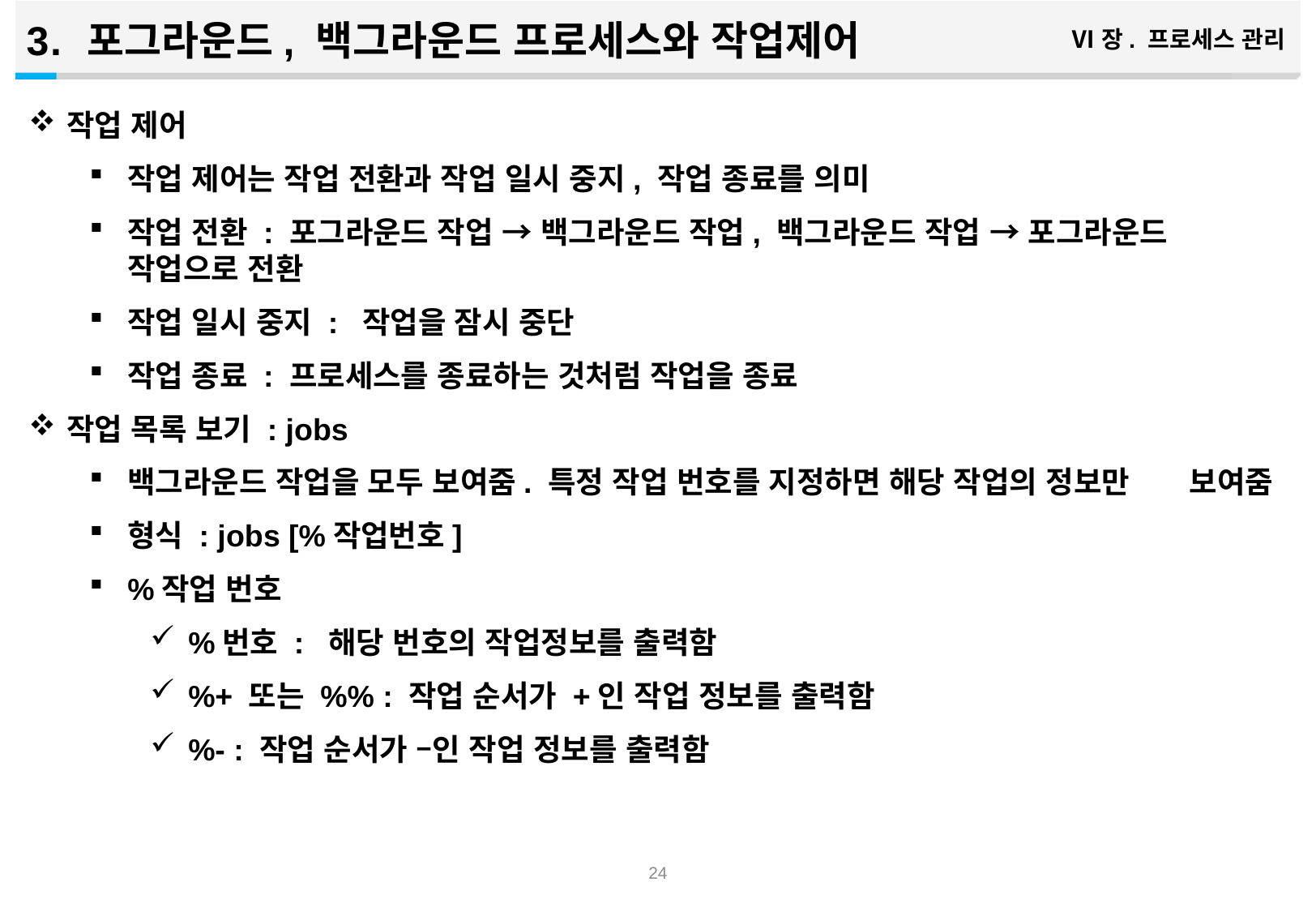

포그라운드, 백그라운드 프로세스와 작업제어
Ⅵ장. 프로세스 관리
작업 제어
작업 제어는 작업 전환과 작업 일시 중지, 작업 종료를 의미
작업 전환 : 포그라운드 작업 → 백그라운드 작업, 백그라운드 작업 → 포그라운드  작업으로 전환
작업 일시 중지 :  작업을 잠시 중단
작업 종료 : 프로세스를 종료하는 것처럼 작업을 종료
작업 목록 보기 : jobs
백그라운드 작업을 모두 보여줌. 특정 작업 번호를 지정하면 해당 작업의 정보만       보여줌
형식 : jobs [%작업번호]
%작업 번호
%번호 :  해당 번호의 작업정보를 출력함
%+ 또는 %% : 작업 순서가 +인 작업 정보를 출력함
%- : 작업 순서가 –인 작업 정보를 출력함
24